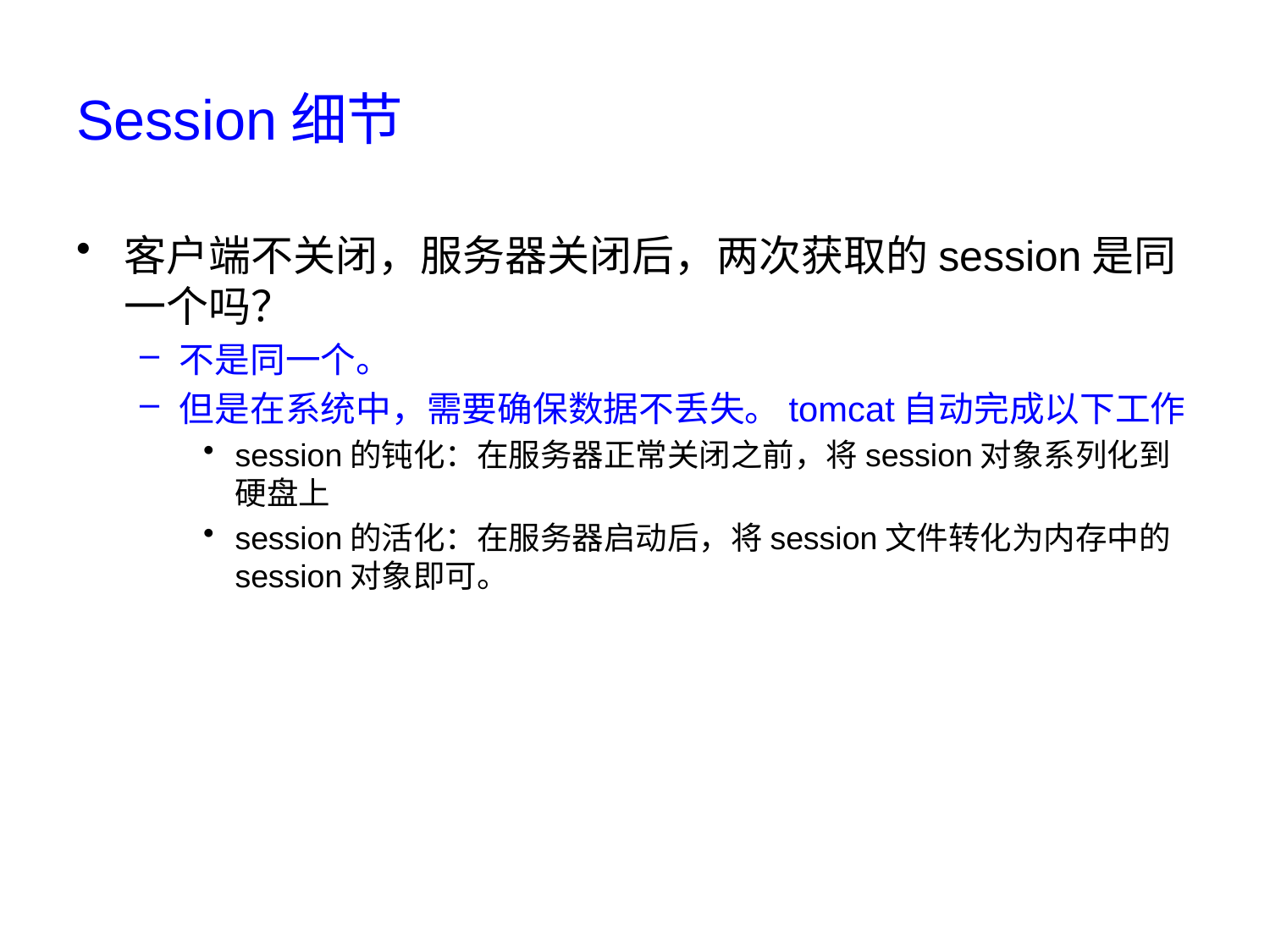

# Session细节
客户端不关闭，服务器关闭后，两次获取的session是同一个吗？
不是同一个。
但是在系统中，需要确保数据不丢失。tomcat自动完成以下工作
session的钝化：在服务器正常关闭之前，将session对象系列化到硬盘上
session的活化：在服务器启动后，将session文件转化为内存中的session对象即可。